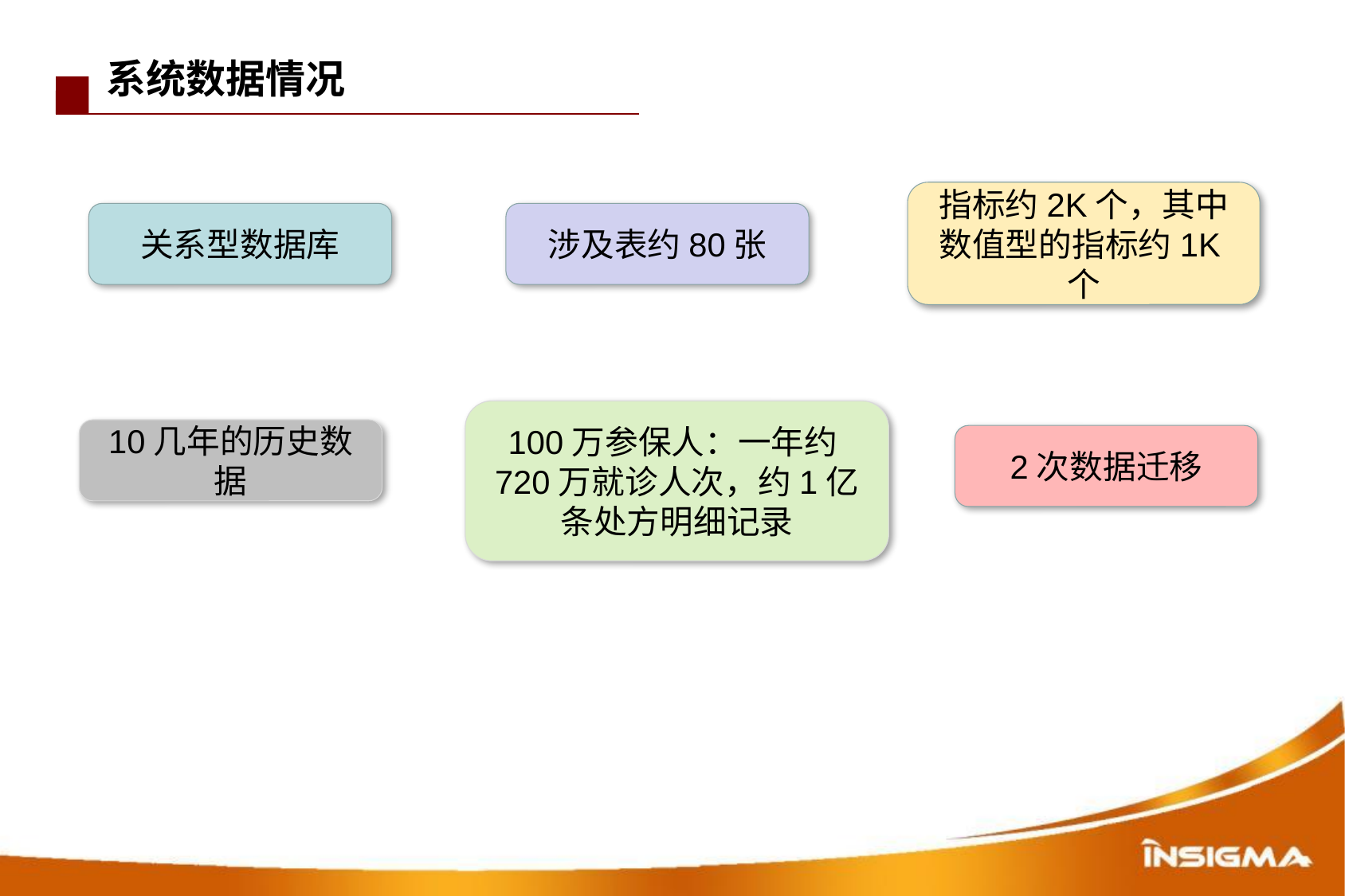

系统数据情况

指标约2K个，其中数值型的指标约1K个
关系型数据库
涉及表约80张
100万参保人：一年约720万就诊人次，约1亿条处方明细记录
10几年的历史数据
2次数据迁移